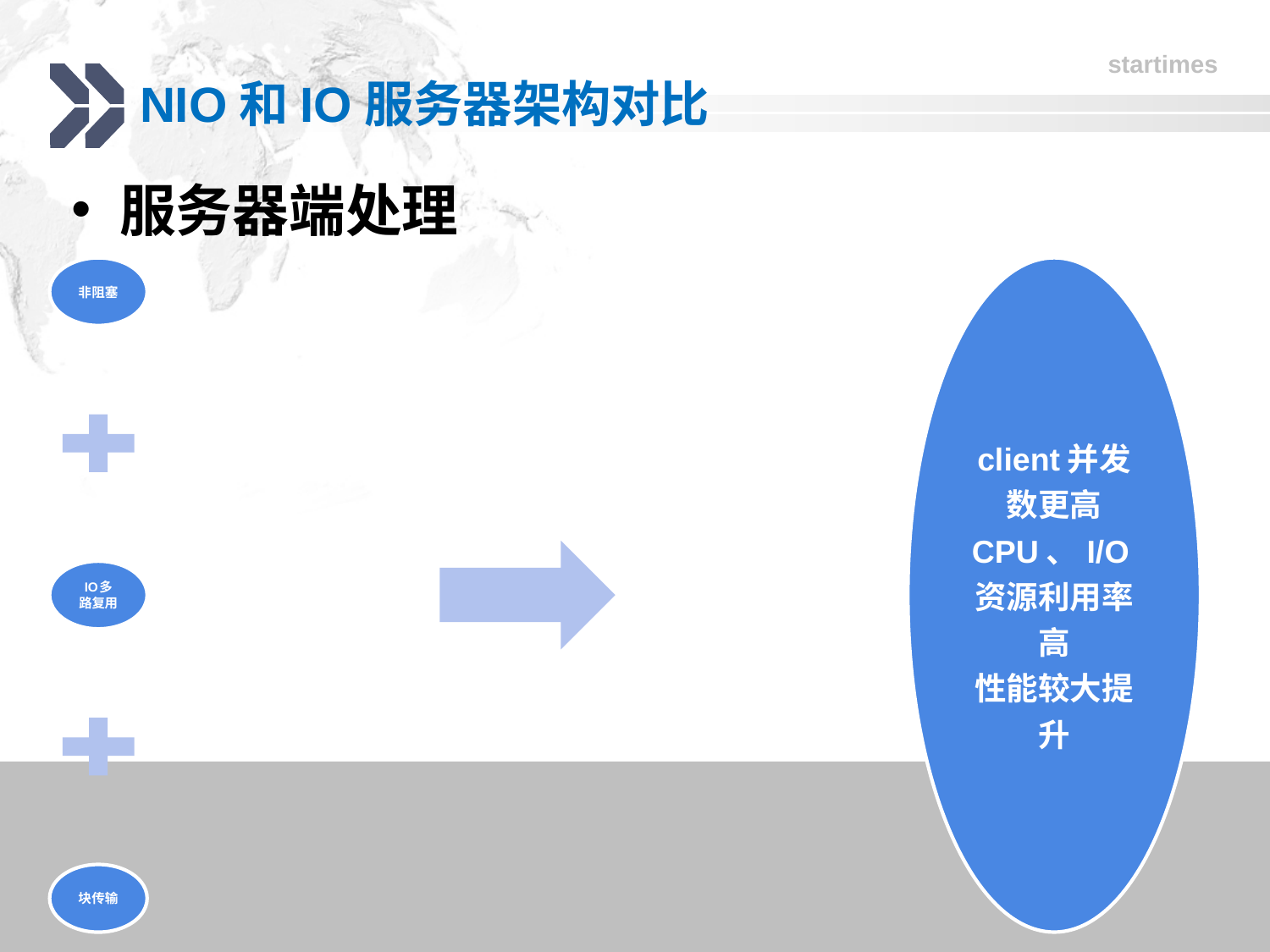

# NIO和IO服务器架构对比
服务器端处理
非阻塞
IO多路复用
client并发数更高
CPU、I/O资源利用率高
性能较大提升
块传输